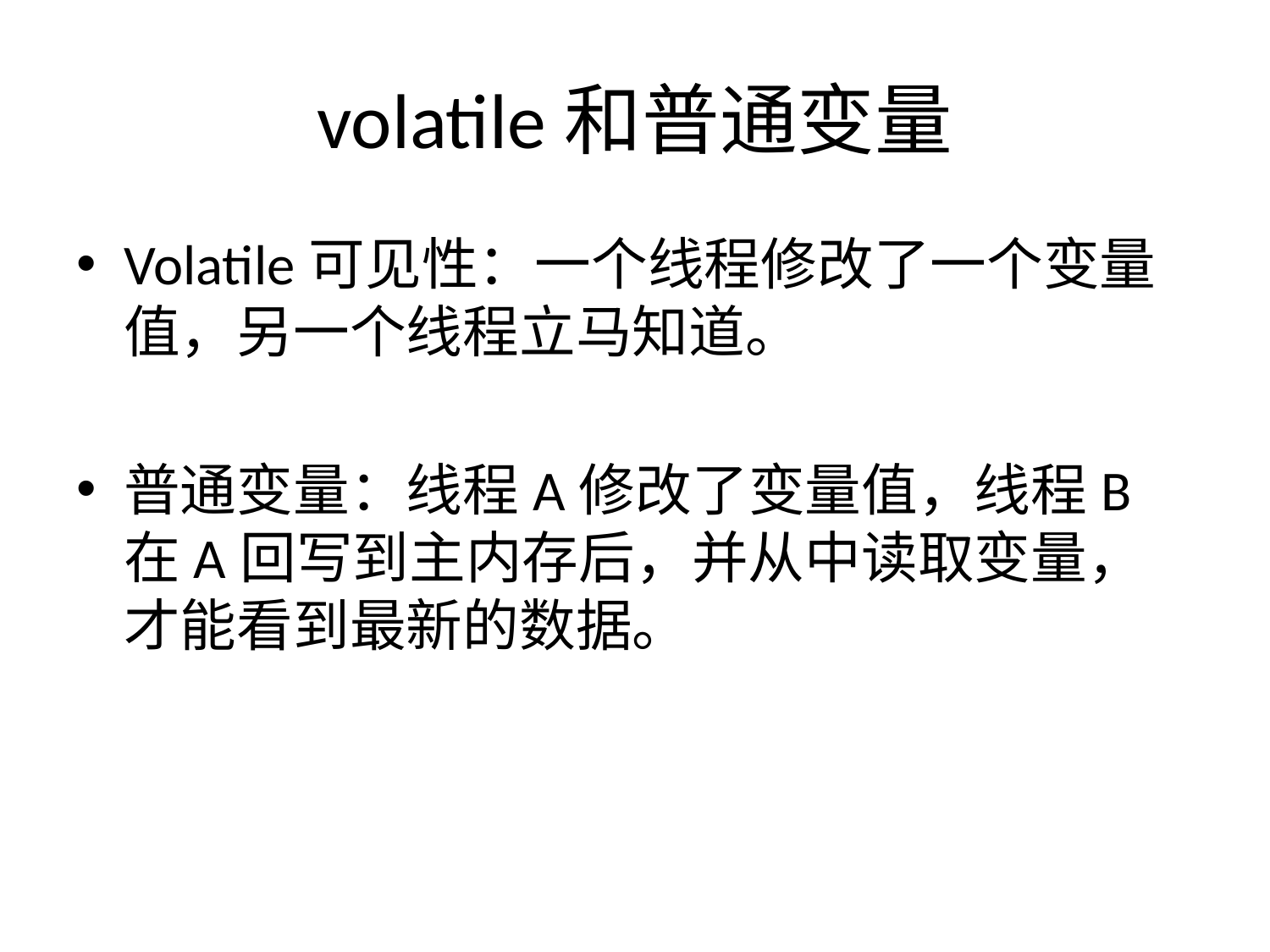

# volatile和普通变量
Volatile可见性：一个线程修改了一个变量值，另一个线程立马知道。

普通变量：线程A修改了变量值，线程B在A回写到主内存后，并从中读取变量，才能看到最新的数据。